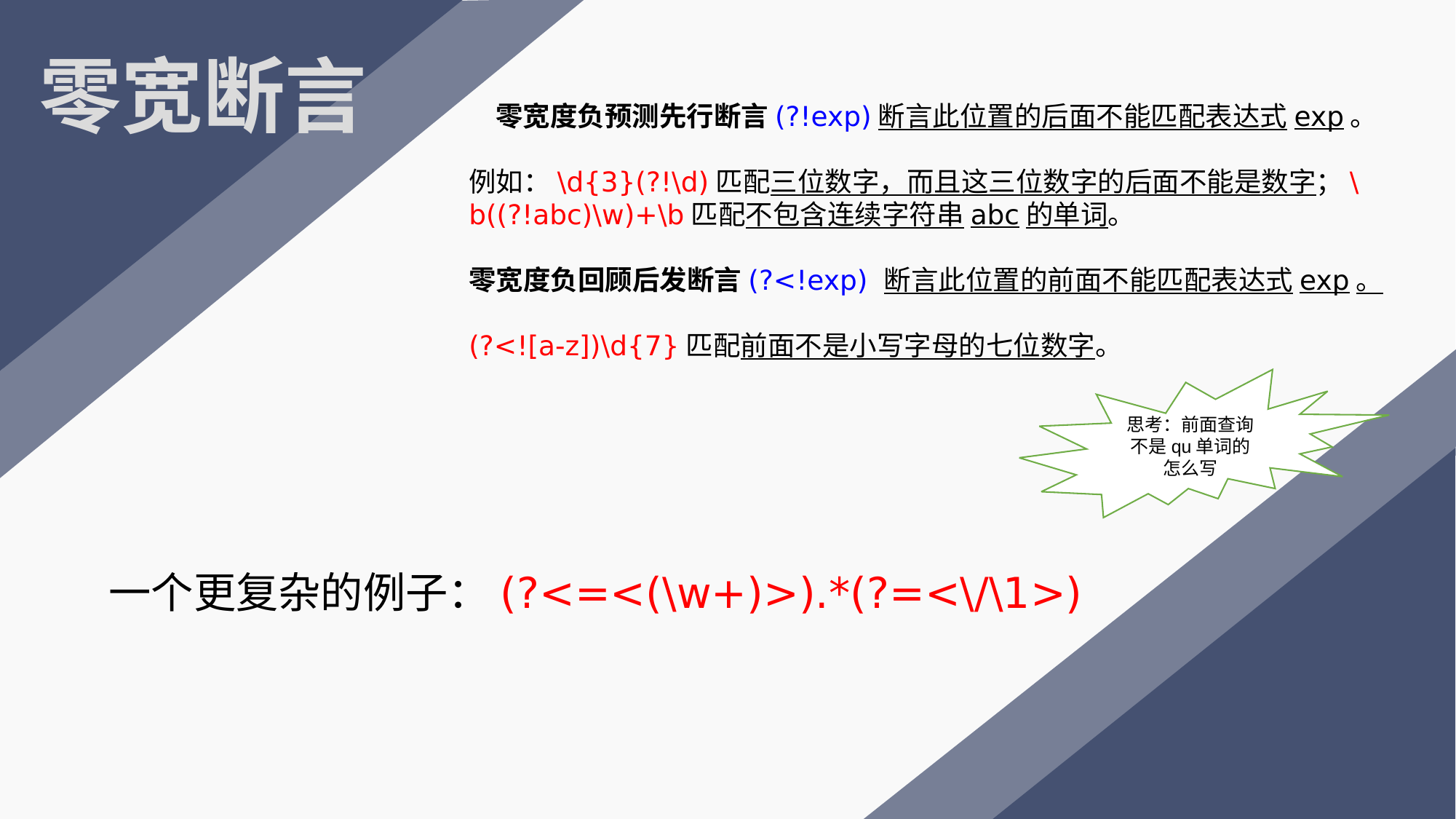

零宽断言
零宽度负预测先行断言(?!exp)断言此位置的后面不能匹配表达式exp。

例如：\d{3}(?!\d)匹配三位数字，而且这三位数字的后面不能是数字；\b((?!abc)\w)+\b匹配不包含连续字符串abc的单词。

零宽度负回顾后发断言(?<!exp) 断言此位置的前面不能匹配表达式exp。

(?<![a-z])\d{7}匹配前面不是小写字母的七位数字。
思考：前面查询不是qu单词的怎么写
一个更复杂的例子：(?<=<(\w+)>).*(?=<\/\1>)